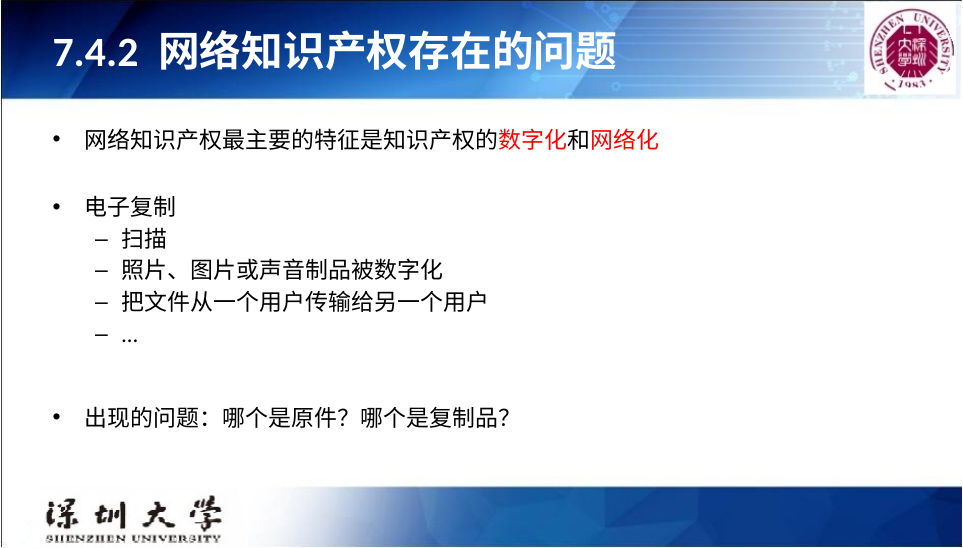

# 7.4.2 网络知识产权存在的问题
网络知识产权最主要的特征是知识产权的数字化和网络化

电子复制
扫描
照片、图片或声音制品被数字化
把文件从一个用户传输给另一个用户
…

出现的问题：哪个是原件？哪个是复制品？
280